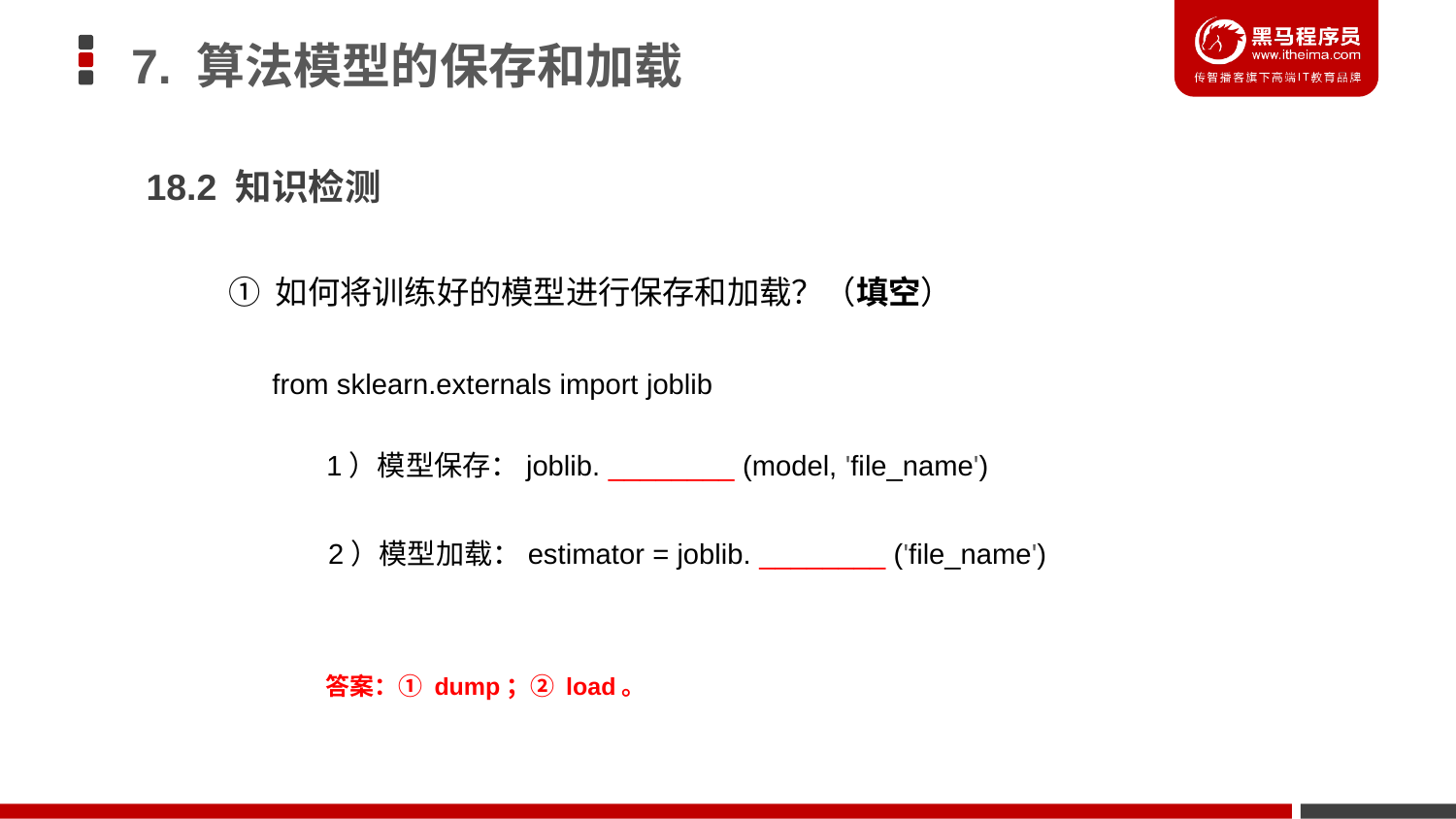

7. 算法模型的保存和加载
18.2 知识检测
① 如何将训练好的模型进行保存和加载？（填空）
from sklearn.externals import joblib

        1）模型保存：joblib. ________ (model, 'file_name')

       2）模型加载：estimator = joblib. ________ ('file_name')
答案：① dump；② load。